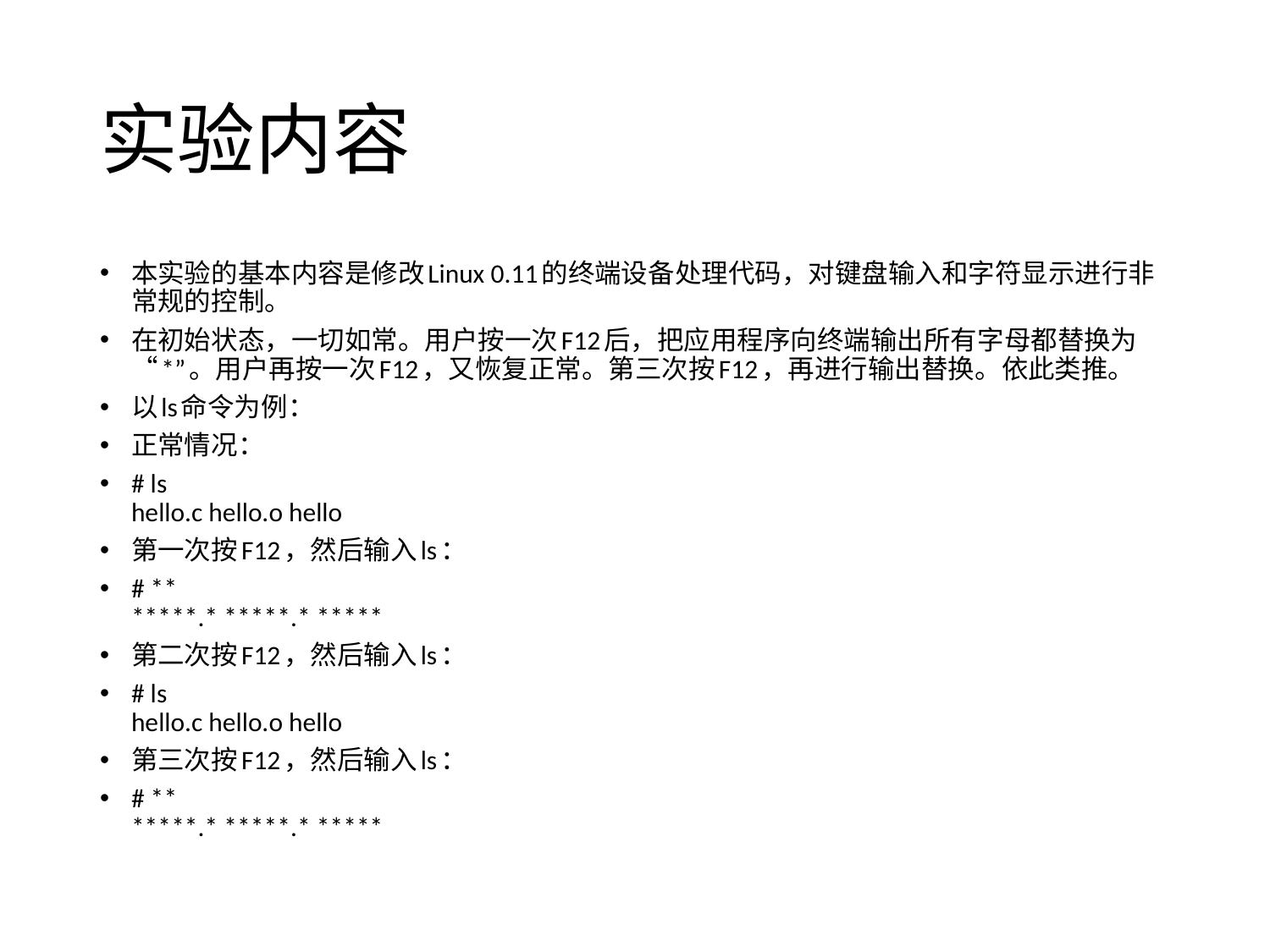

# 实验内容
本实验的基本内容是修改Linux 0.11的终端设备处理代码，对键盘输入和字符显示进行非常规的控制。
在初始状态，一切如常。用户按一次F12后，把应用程序向终端输出所有字母都替换为“*”。用户再按一次F12，又恢复正常。第三次按F12，再进行输出替换。依此类推。
以ls命令为例：
正常情况：
# ls hello.c hello.o hello
第一次按F12，然后输入ls：
# ** *****.* *****.* *****
第二次按F12，然后输入ls：
# ls hello.c hello.o hello
第三次按F12，然后输入ls：
# ** *****.* *****.* *****